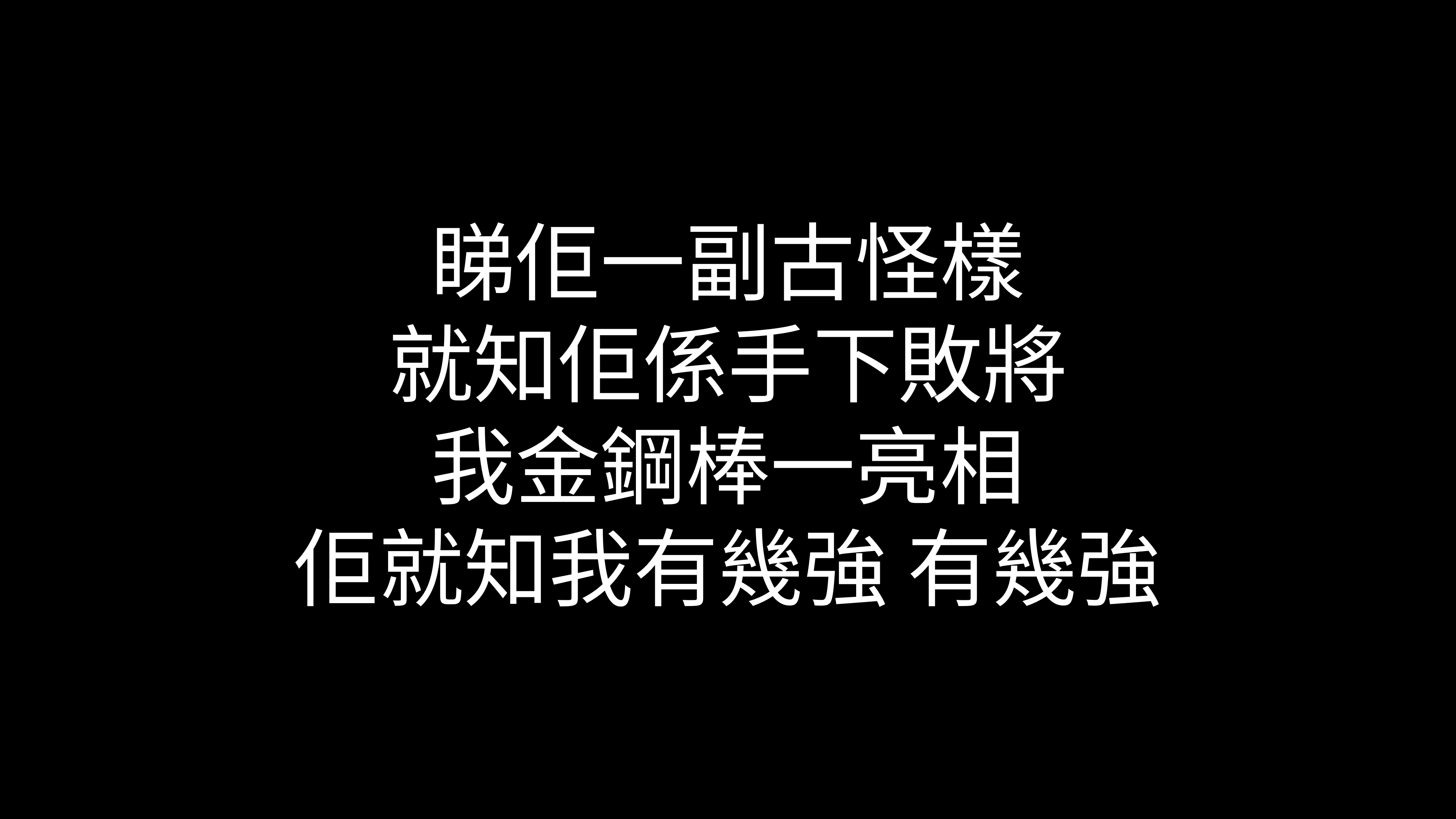

# 睇佢一副古怪樣
就知佢係手下敗將
我金鋼棒一亮相
佢就知我有幾強 有幾強